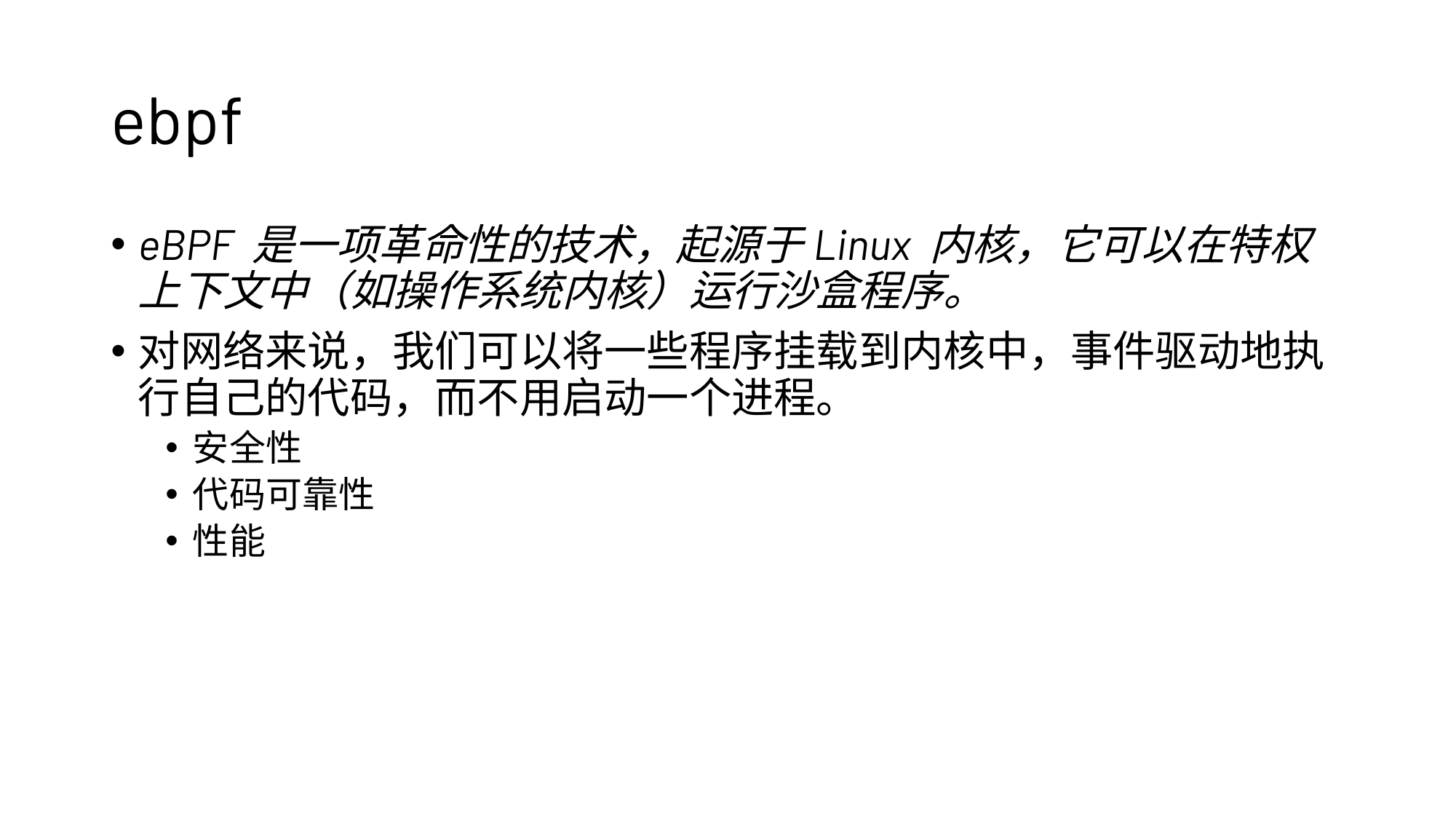

# ebpf
eBPF 是一项革命性的技术，起源于Linux 内核，它可以在特权上下文中（如操作系统内核）运行沙盒程序。
对网络来说，我们可以将一些程序挂载到内核中，事件驱动地执行自己的代码，而不用启动一个进程。
安全性
代码可靠性
性能